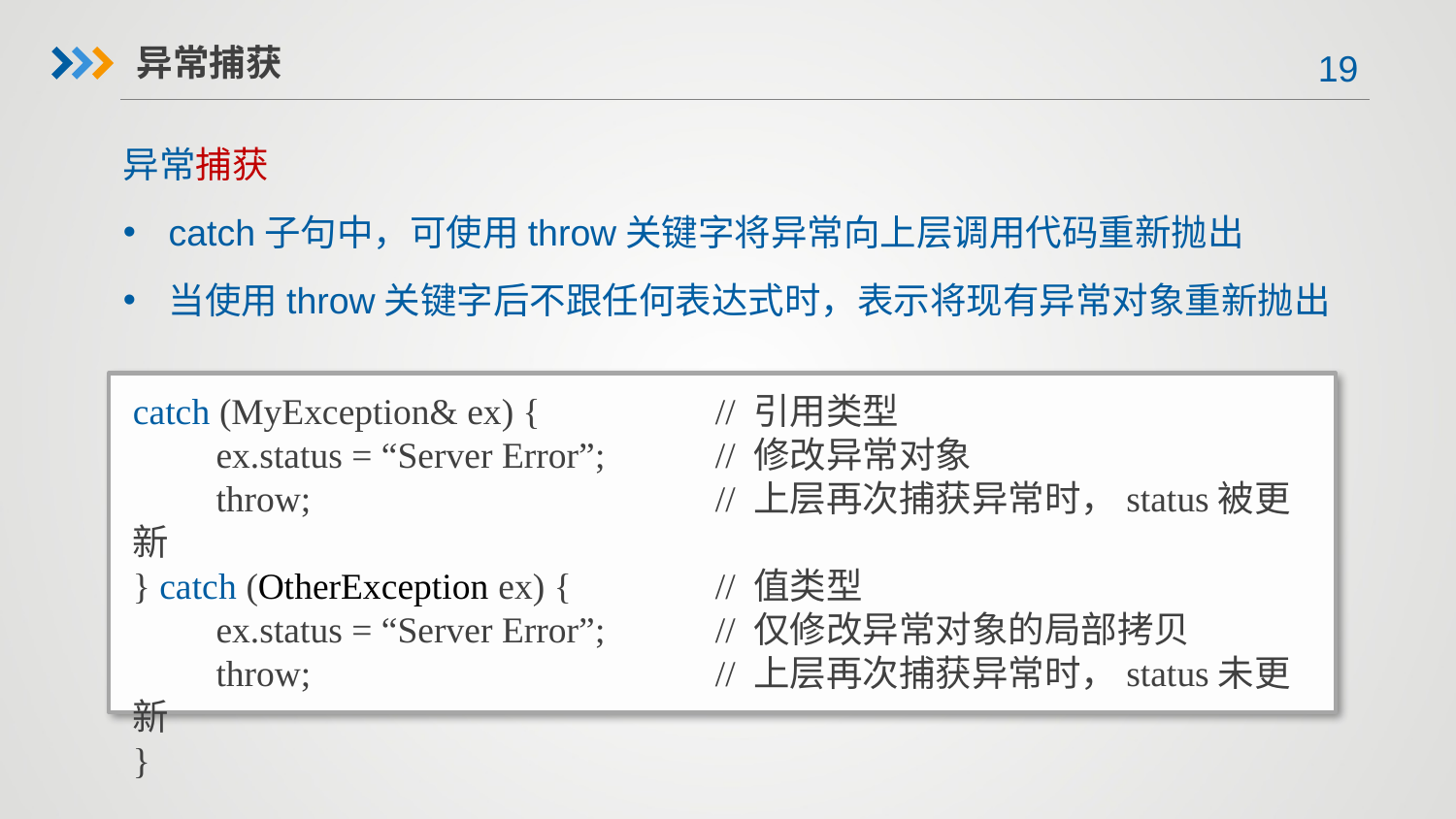

异常捕获
异常捕获
catch子句中，可使用throw关键字将异常向上层调用代码重新抛出
当使用throw关键字后不跟任何表达式时，表示将现有异常对象重新抛出

catch (MyException& ex) {		// 引用类型
         ex.status = “Server Error”;	// 修改异常对象
         throw;			// 上层再次捕获异常时，status被更新
} catch (OtherException ex) {	// 值类型
         ex.status = “Server Error”;	// 仅修改异常对象的局部拷贝
         throw;			// 上层再次捕获异常时，status未更新
}